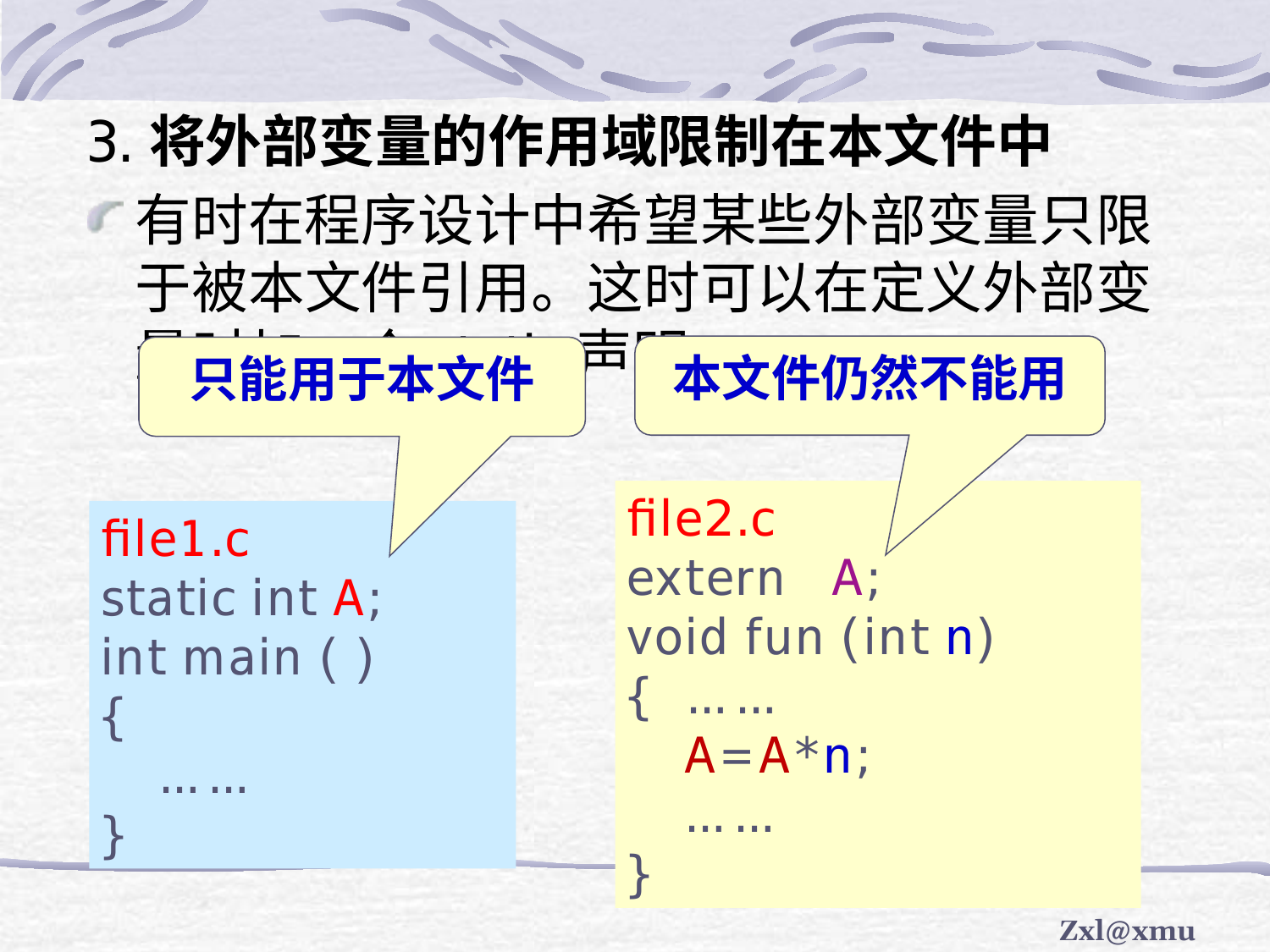

3.将外部变量的作用域限制在本文件中
有时在程序设计中希望某些外部变量只限于被本文件引用。这时可以在定义外部变量时加一个static声明。
本文件仍然不能用
只能用于本文件
file2.c
extern   A;
void fun (int n)
{  ……
    A=A*n;
    ……
}
file1.c
static int A;
int main ( )
{
    ……
}